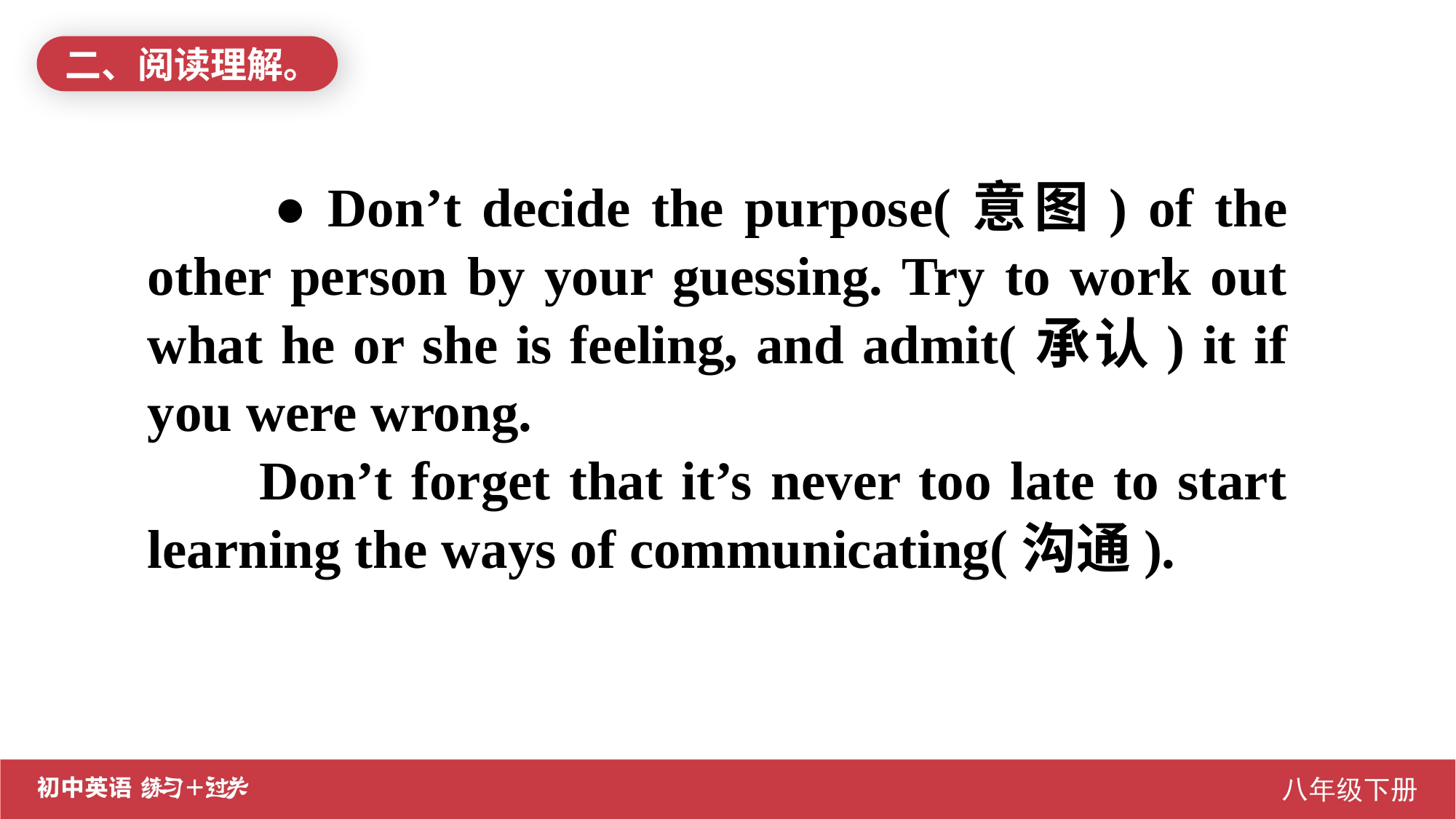

二、阅读理解。
      ● Don’t decide the purpose(意图) of the other person by your guessing. Try to work out what he or she is feeling, and admit(承认) it if you were wrong.
      Don’t forget that it’s never too late to start learning the ways of communicating(沟通).